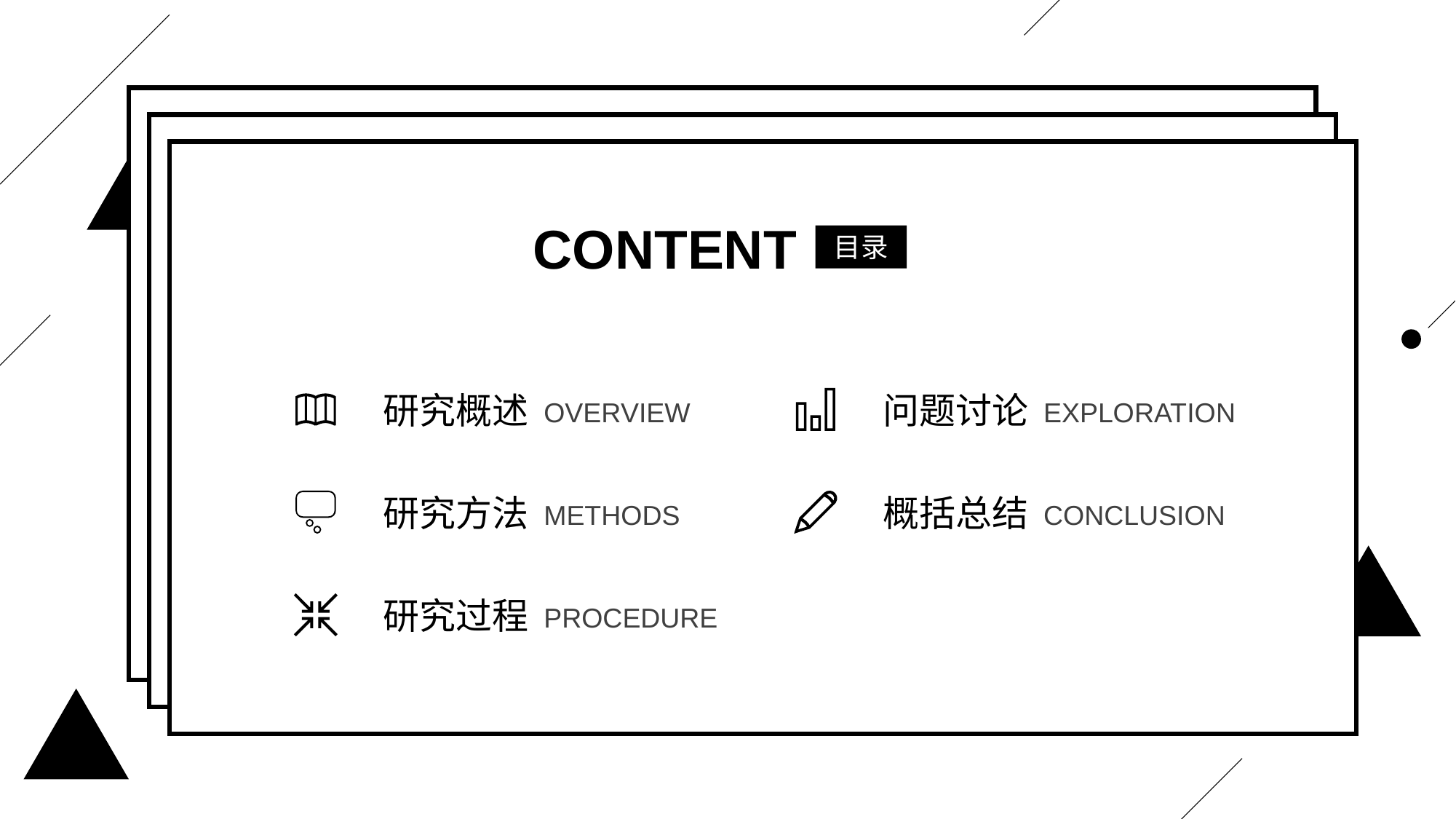

CONTENT
目录

研究概述
问题讨论

OVERVIEW
EXPLORATION

研究方法
概括总结

METHODS
CONCLUSION

研究过程

PROCEDURE